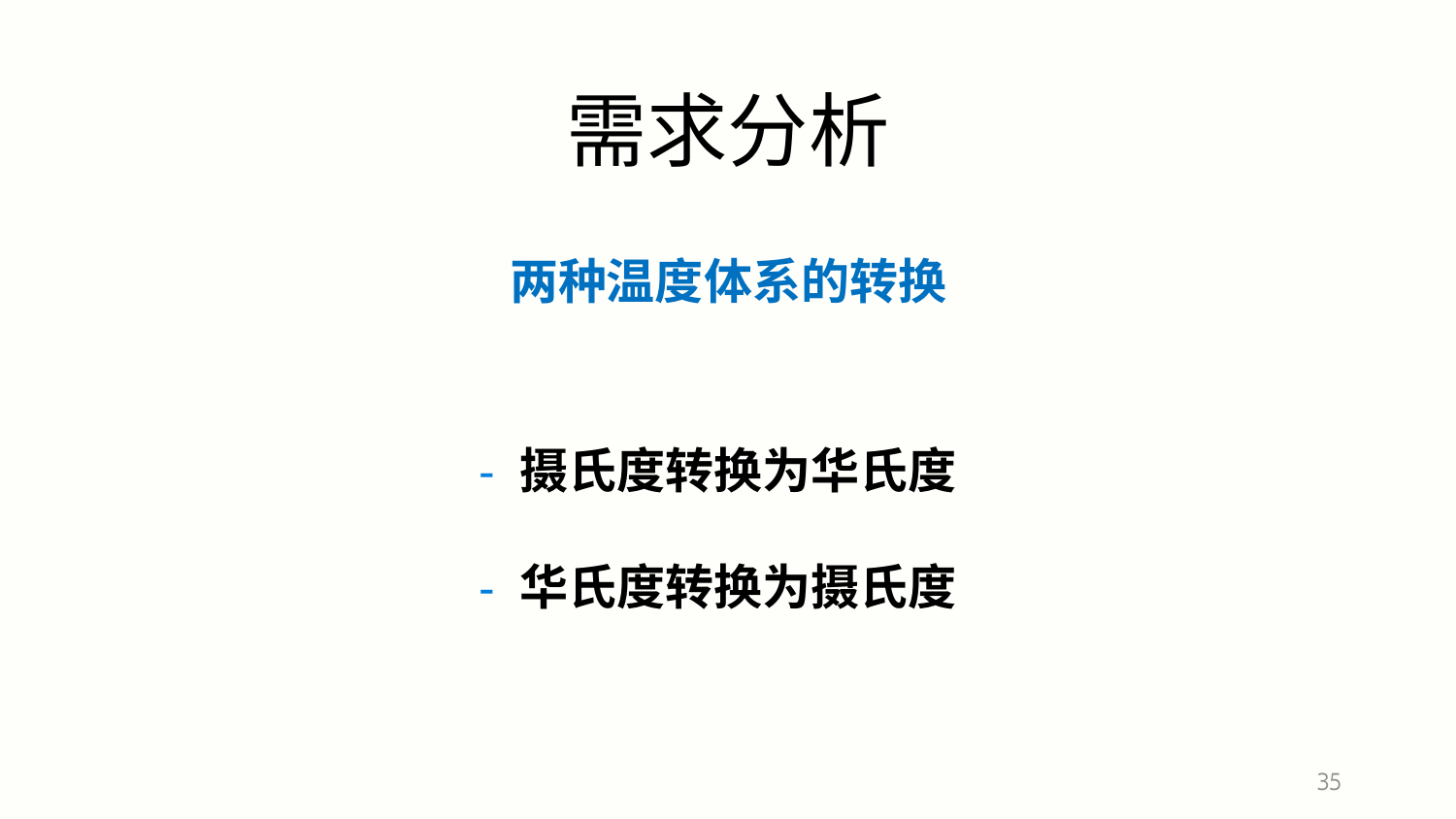

需求分析
两种温度体系的转换
- 摄氏度转换为华氏度
- 华氏度转换为摄氏度
35